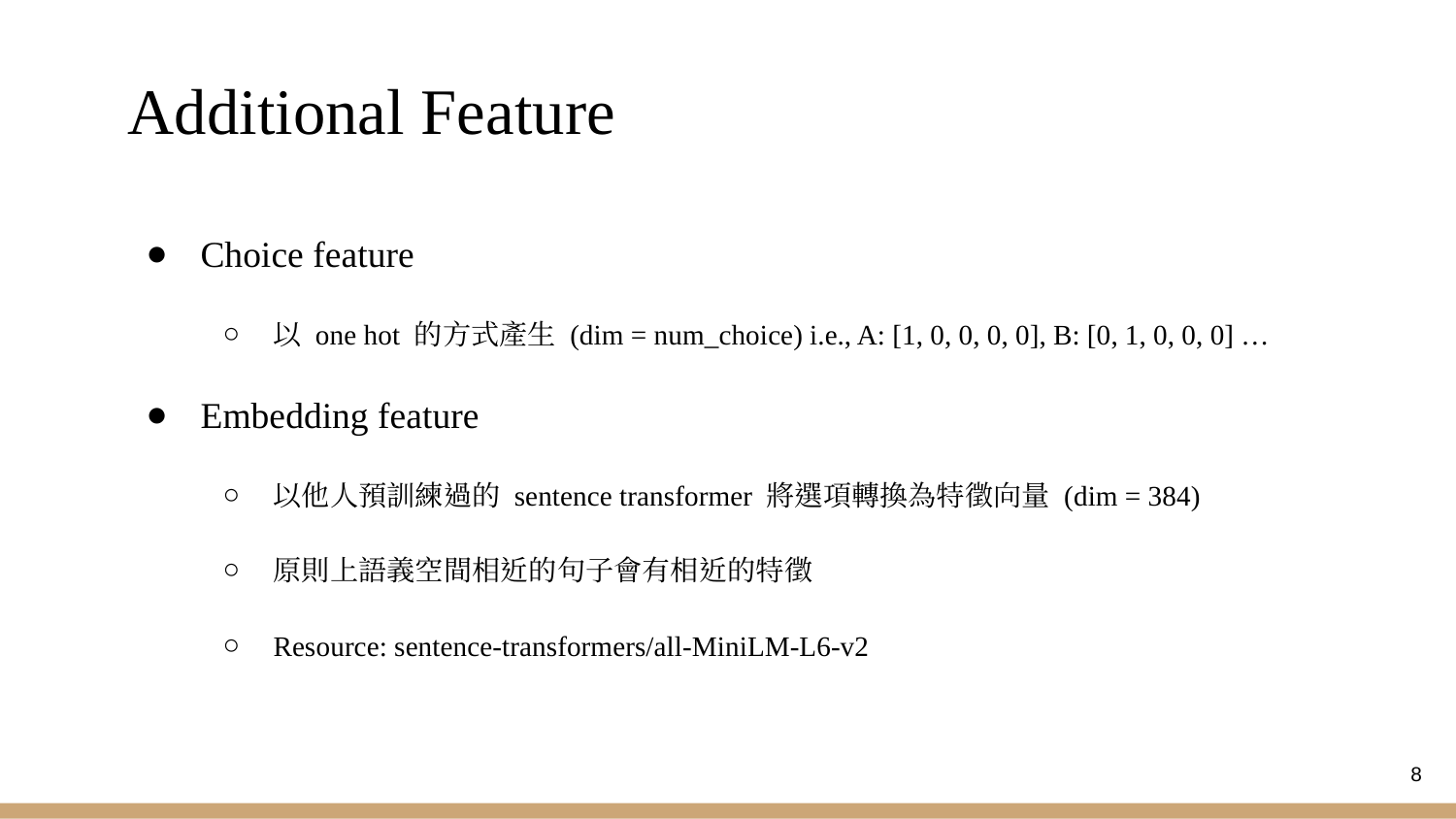

# Additional Feature
Choice feature
以 one hot 的方式產生 (dim = num_choice) i.e., A: [1, 0, 0, 0, 0], B: [0, 1, 0, 0, 0] …
Embedding feature
以他人預訓練過的 sentence transformer 將選項轉換為特徵向量 (dim = 384)
原則上語義空間相近的句子會有相近的特徵
Resource: sentence-transformers/all-MiniLM-L6-v2
8